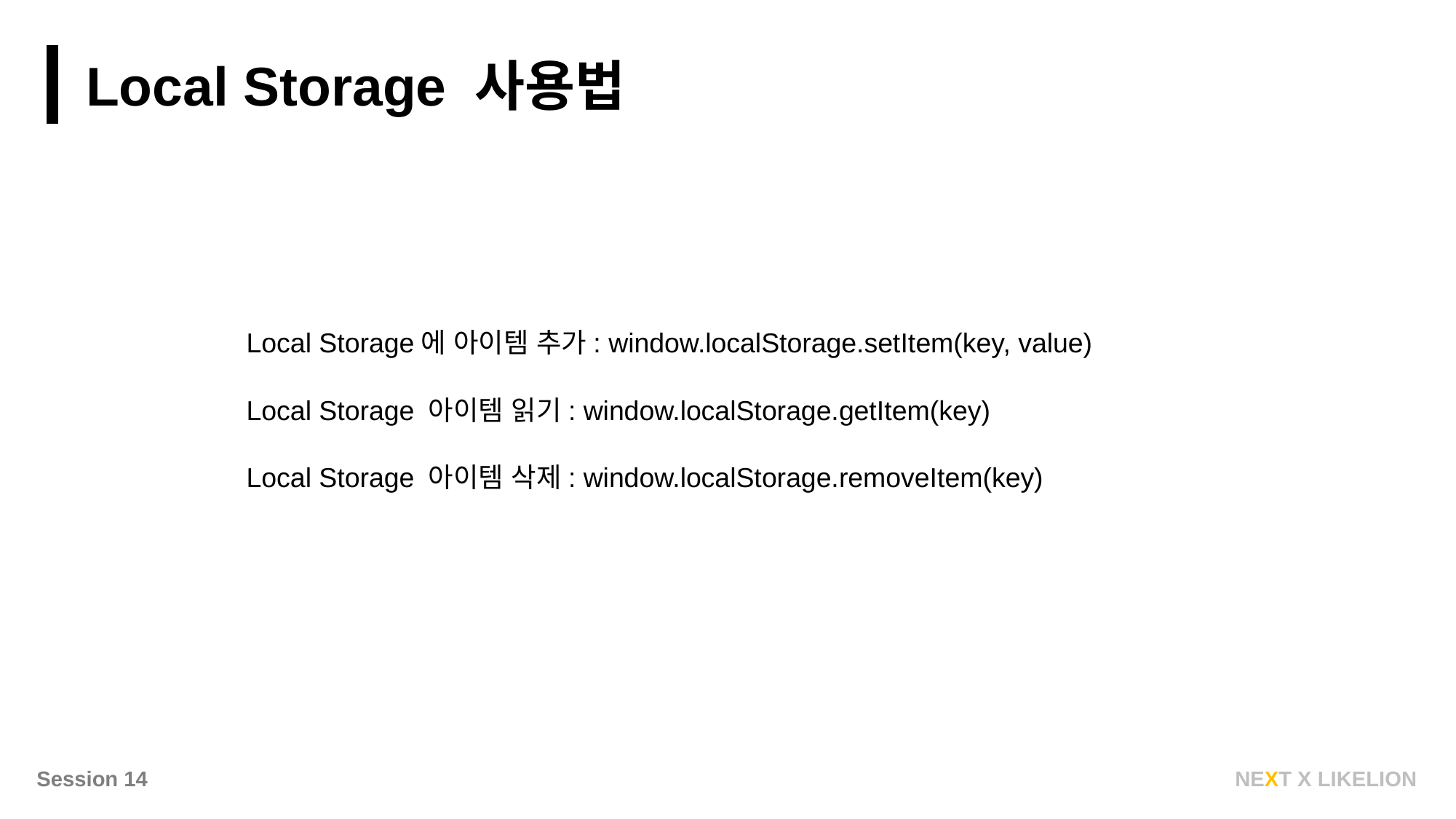

Local Storage 사용법
Local Storage에 아이템 추가: window.localStorage.setItem(key, value)
Local Storage 아이템 읽기: window.localStorage.getItem(key)
Local Storage 아이템 삭제: window.localStorage.removeItem(key)
NEXT X LIKELION
Session 14